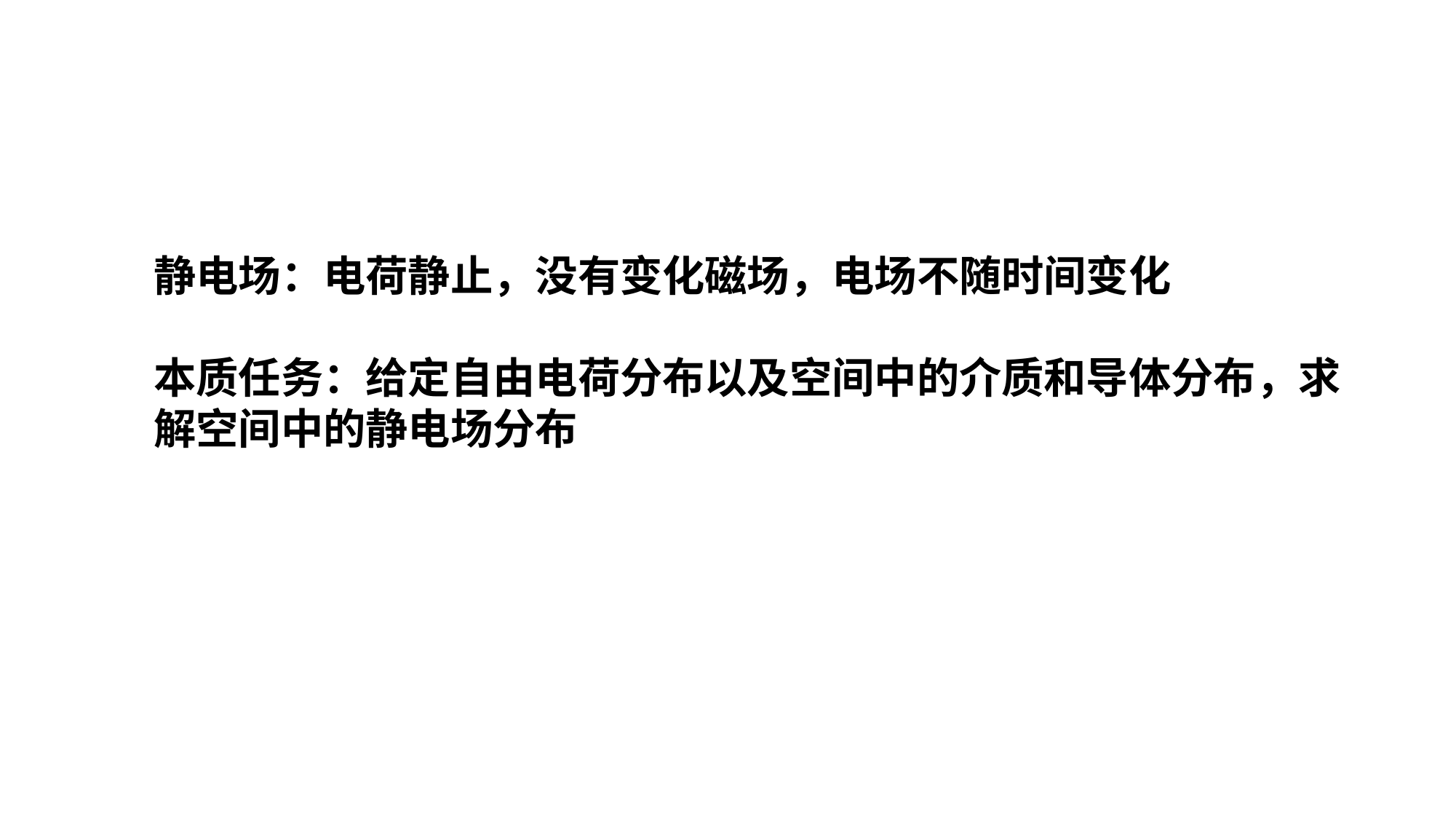

静电场：电荷静止，没有变化磁场，电场不随时间变化

本质任务：给定自由电荷分布以及空间中的介质和导体分布，求解空间中的静电场分布